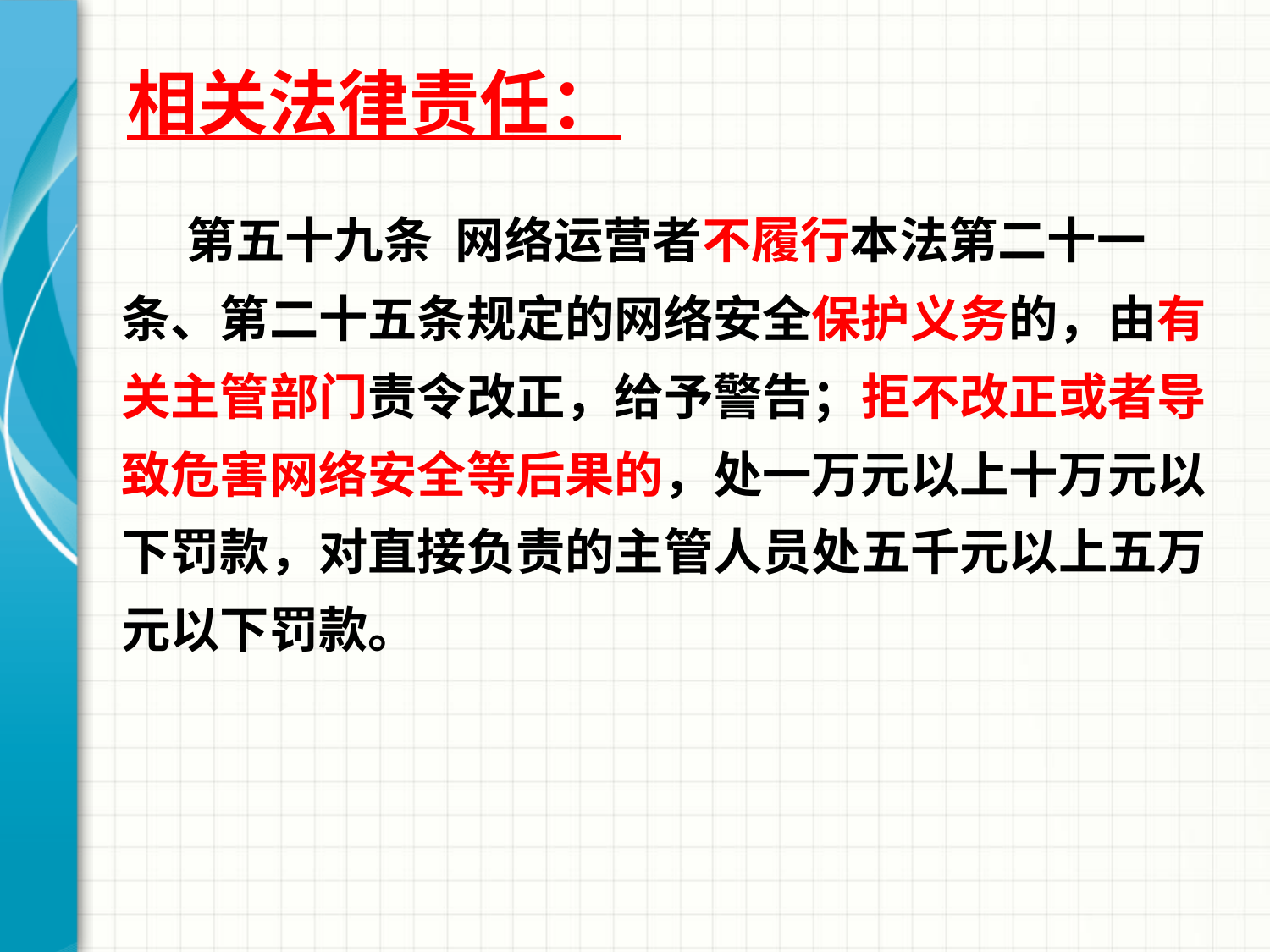

相关法律责任：
    第五十九条  网络运营者不履行本法第二十一条、第二十五条规定的网络安全保护义务的，由有关主管部门责令改正，给予警告；拒不改正或者导致危害网络安全等后果的，处一万元以上十万元以下罚款，对直接负责的主管人员处五千元以上五万元以下罚款。